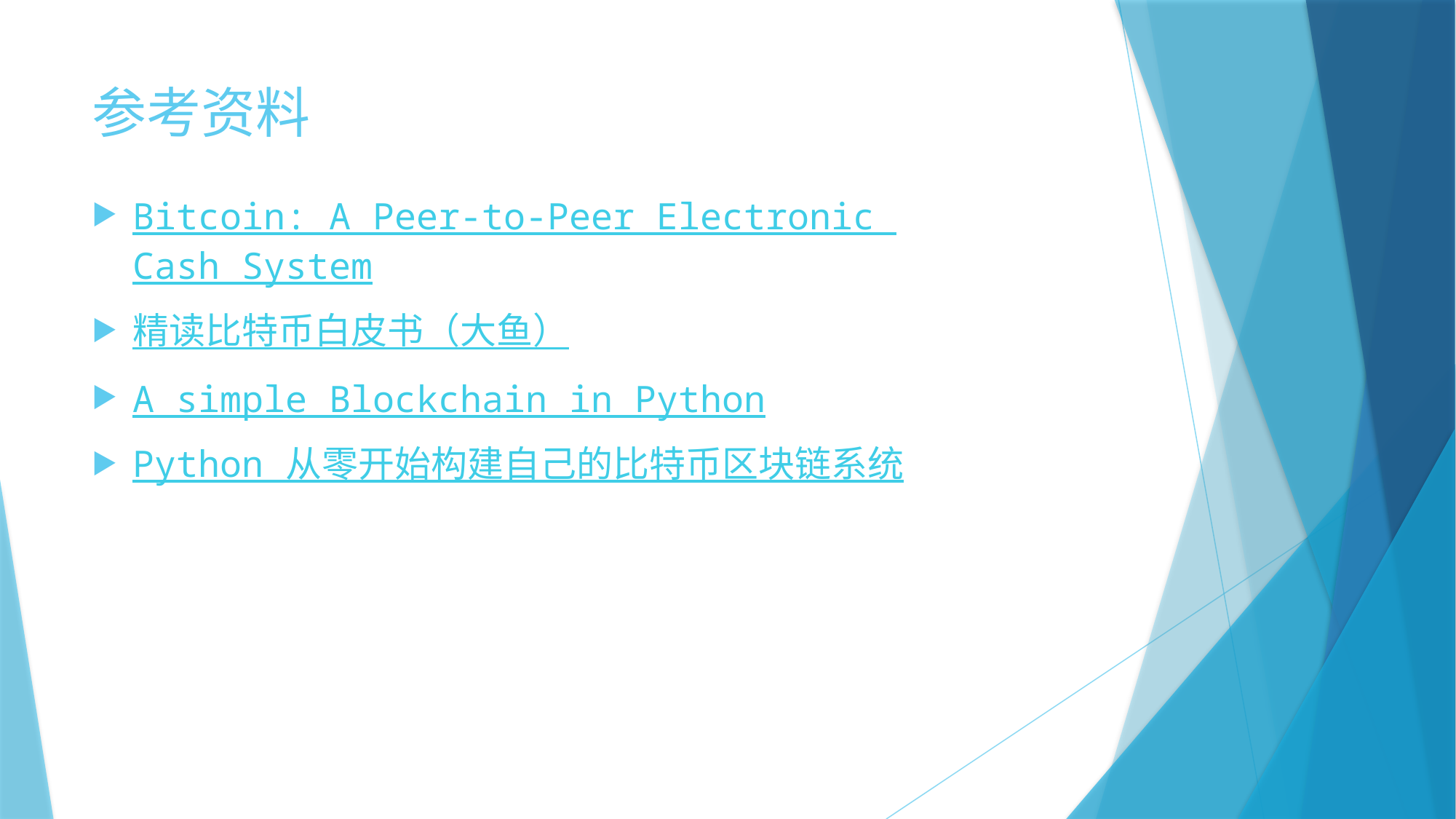

# 参考资料
Bitcoin: A Peer-to-Peer Electronic Cash System
精读比特币白皮书（大鱼）
A simple Blockchain in Python
Python 从零开始构建自己的比特币区块链系统